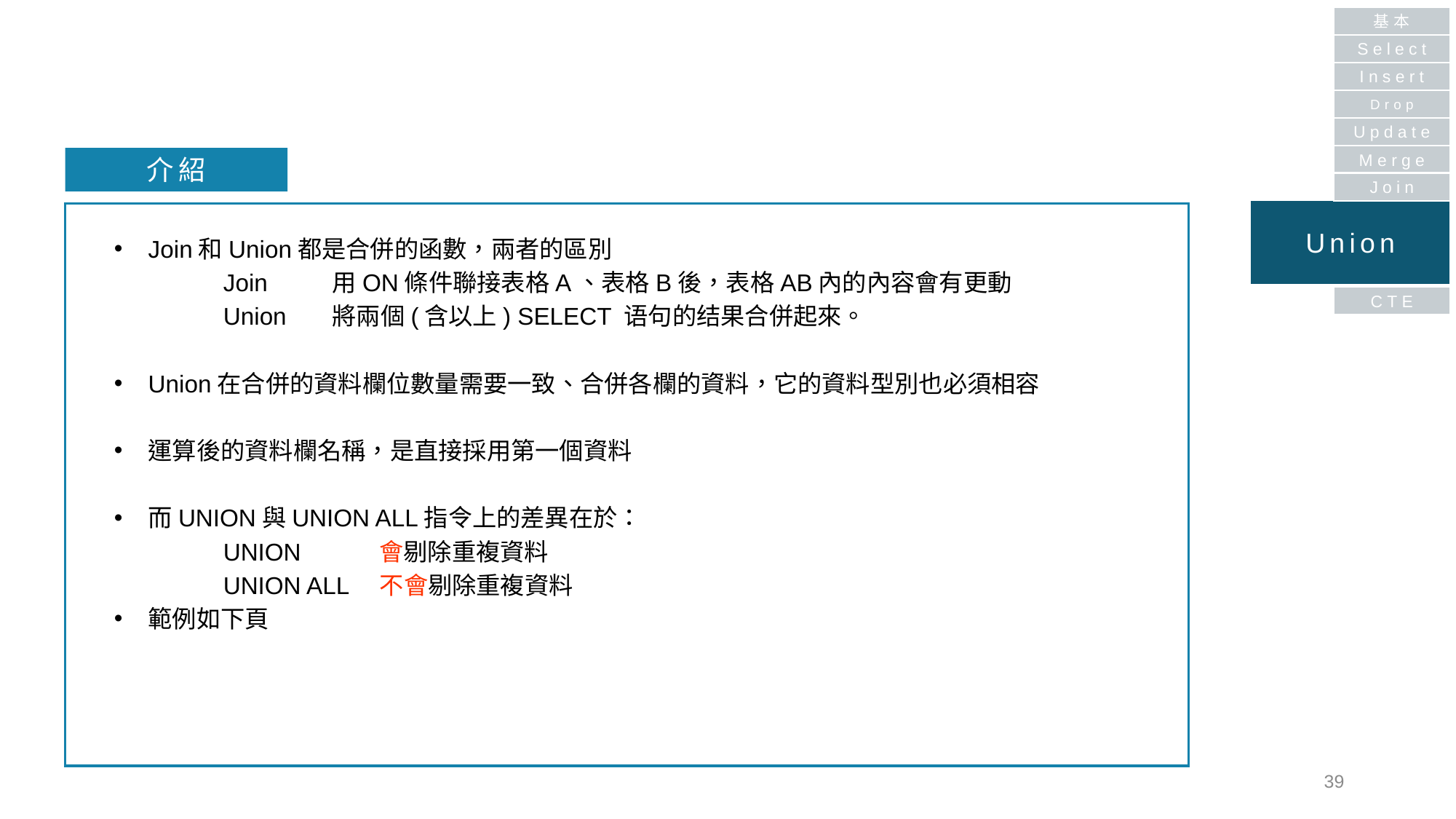

基本
Select
Insert
Drop
Update
Merge
介紹
Join
Union

Join和Union都是合併的函數，兩者的區別
	Join	用ON條件聯接表格A、表格B後，表格AB內的內容會有更動
	Union	將兩個(含以上) SELECT 语句的结果合併起來。

Union在合併的資料欄位數量需要一致、合併各欄的資料，它的資料型別也必須相容

運算後的資料欄名稱，是直接採用第一個資料

而UNION與UNION ALL指令上的差異在於：
	UNION　　　會剔除重複資料
	UNION ALL　不會剔除重複資料
範例如下頁

CTE
39